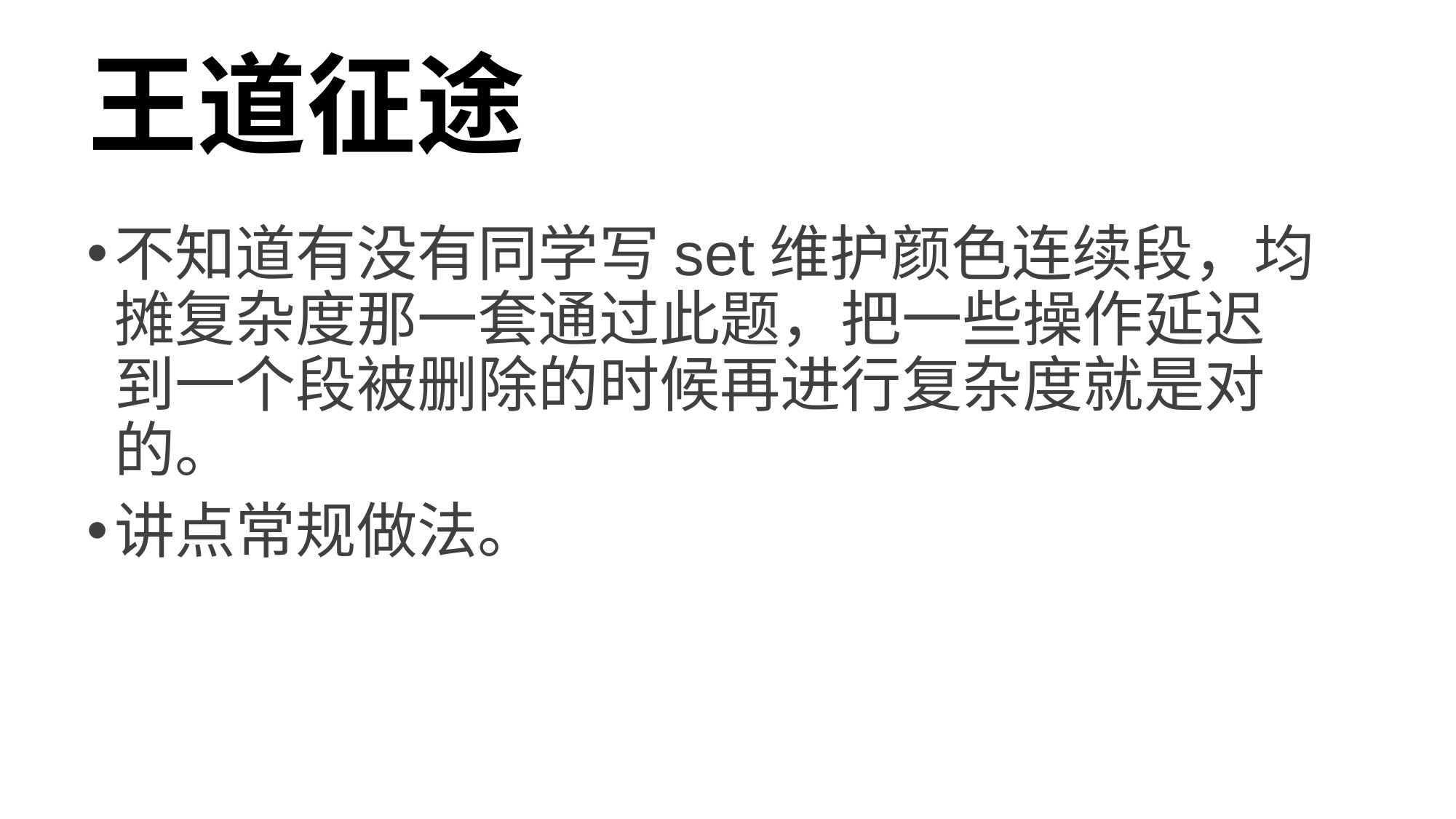

# 王道征途
不知道有没有同学写set维护颜色连续段，均摊复杂度那一套通过此题，把一些操作延迟到一个段被删除的时候再进行复杂度就是对的。
讲点常规做法。